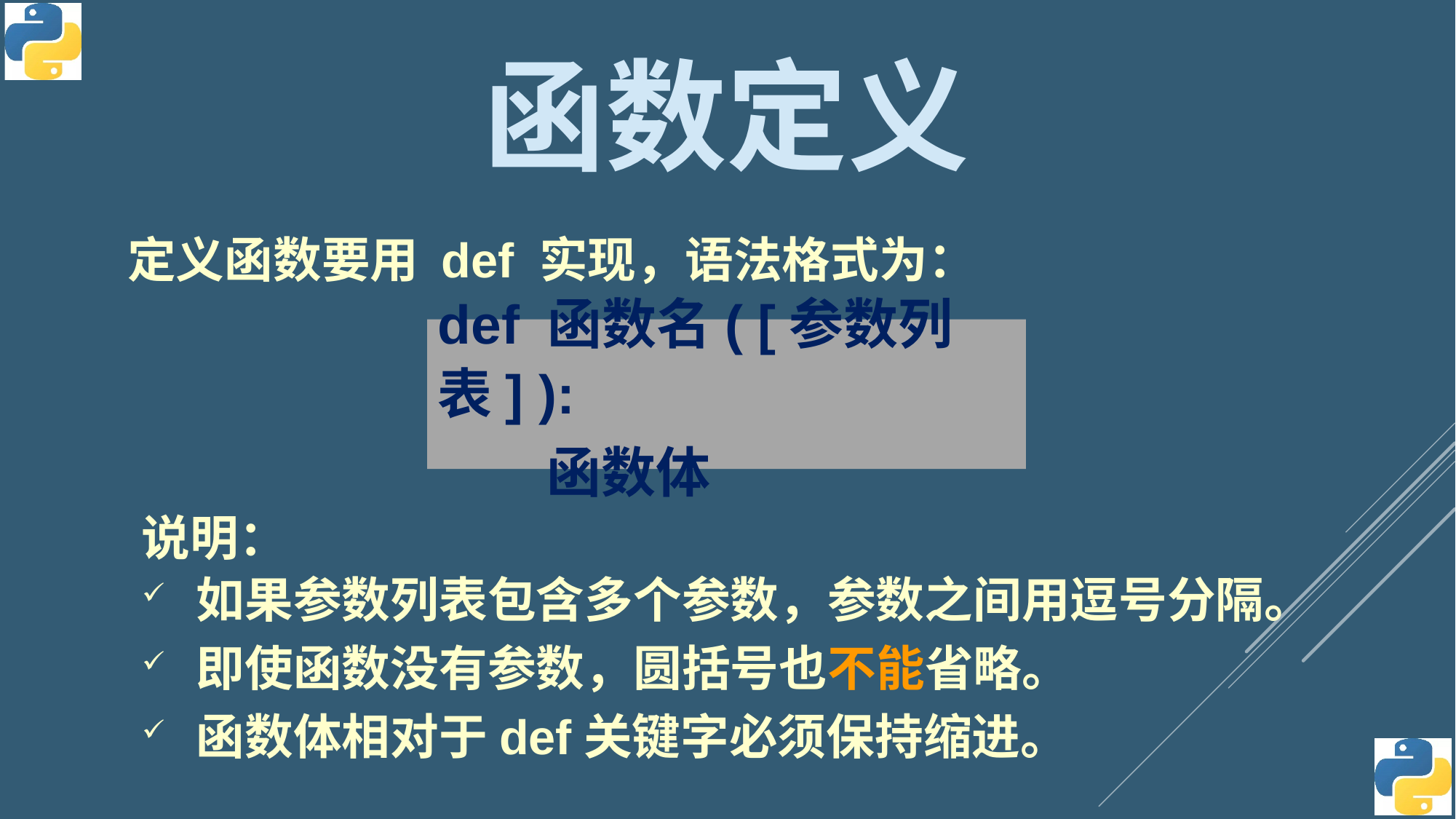

函数定义
定义函数要用 def 实现，语法格式为：
def 函数名( [参数列表] ):
	函数体
说明：
如果参数列表包含多个参数，参数之间用逗号分隔。
即使函数没有参数，圆括号也不能省略。
函数体相对于def关键字必须保持缩进。